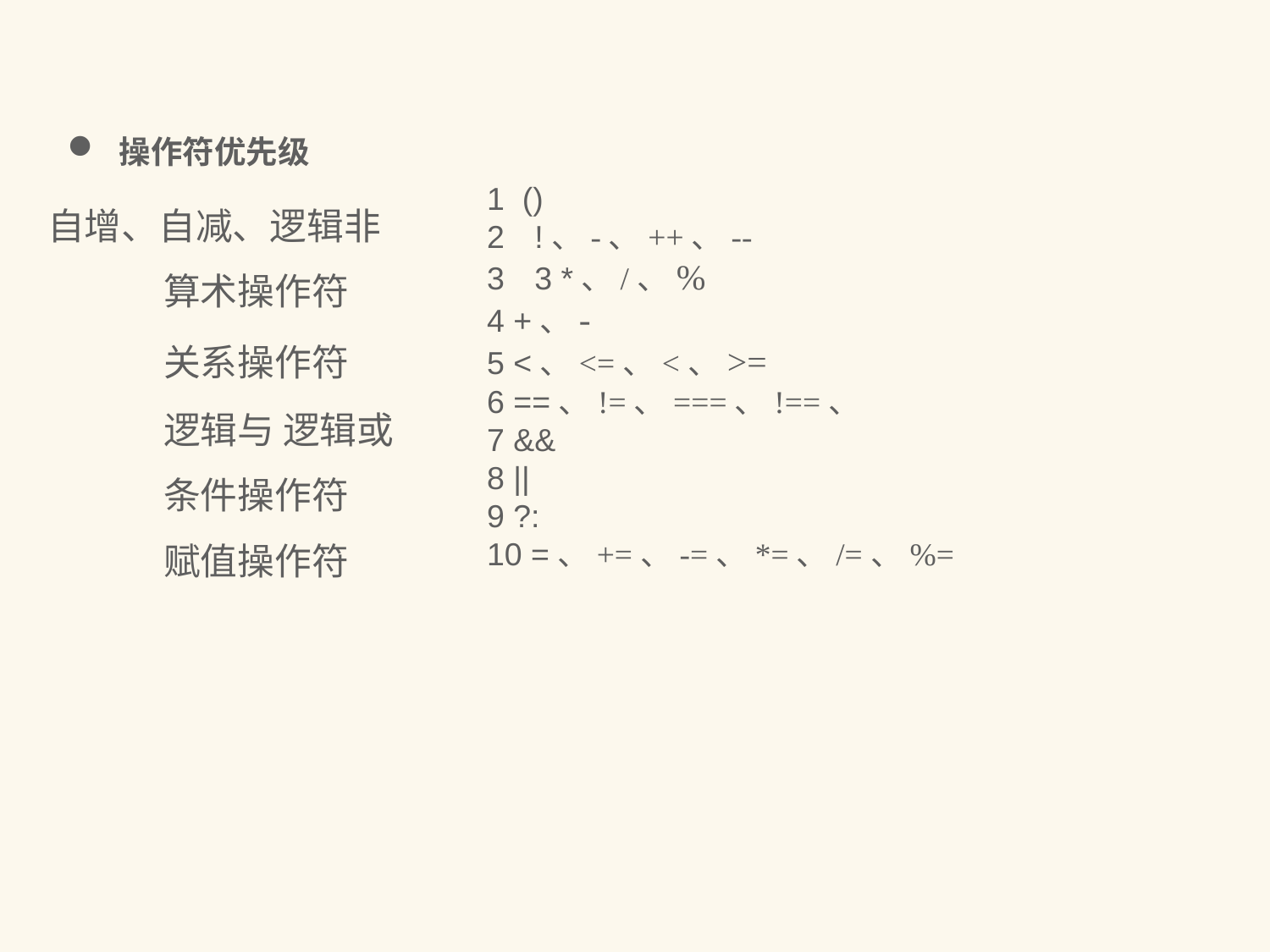

操作符优先级
1  ()
!、-、++、--
3 *、/、%
4 +、-
5 <、<=、<、>=
6 ==、!=、===、!==、
7 &&
8 ||
9 ?:
10 =、+=、-=、*=、/=、%=
自增、自减、逻辑非
算术操作符
关系操作符
逻辑与 逻辑或
条件操作符
赋值操作符